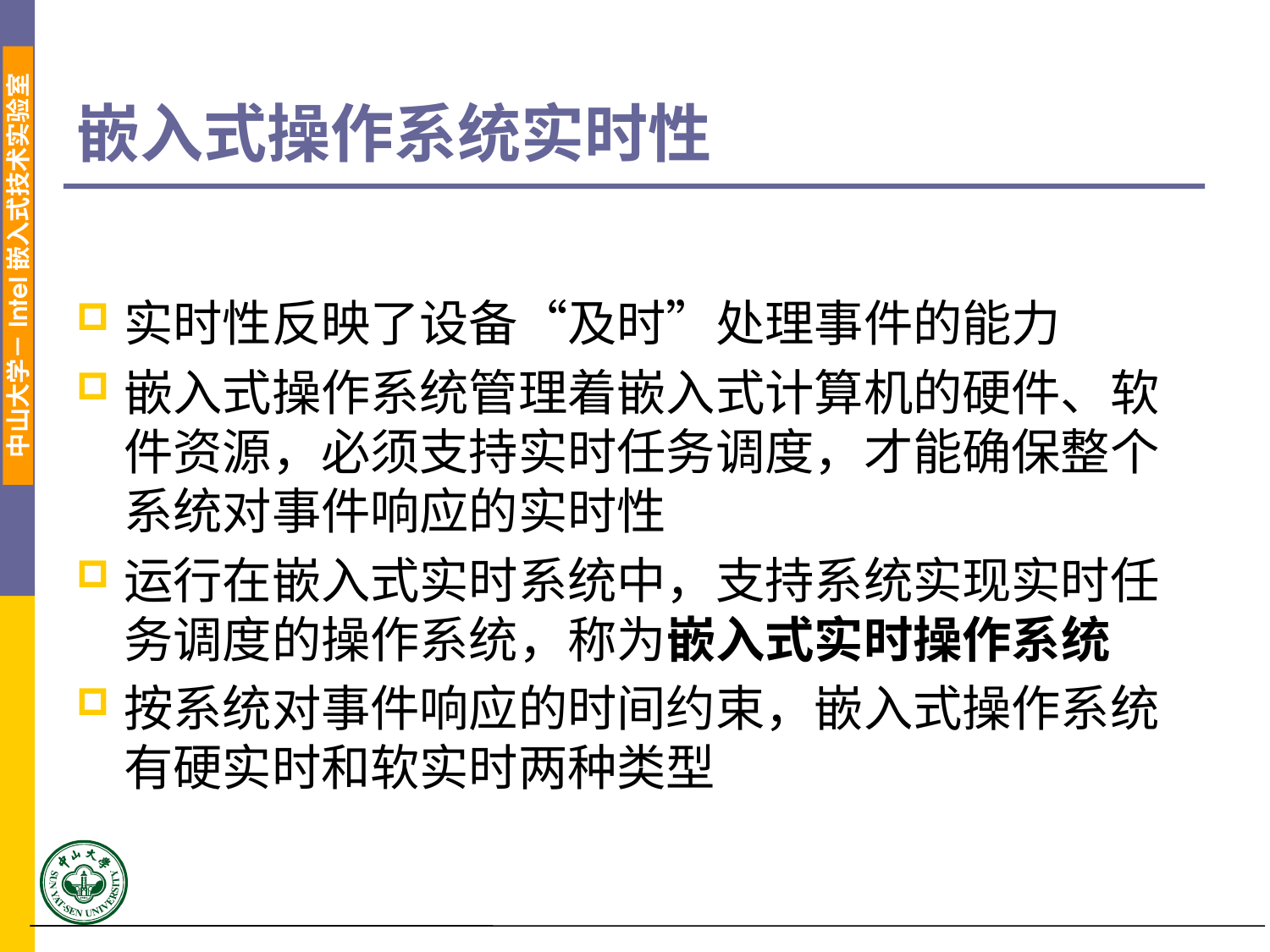

# 嵌入式操作系统实时性
实时性反映了设备“及时”处理事件的能力
嵌入式操作系统管理着嵌入式计算机的硬件、软件资源，必须支持实时任务调度，才能确保整个系统对事件响应的实时性
运行在嵌入式实时系统中，支持系统实现实时任务调度的操作系统，称为嵌入式实时操作系统
按系统对事件响应的时间约束，嵌入式操作系统有硬实时和软实时两种类型